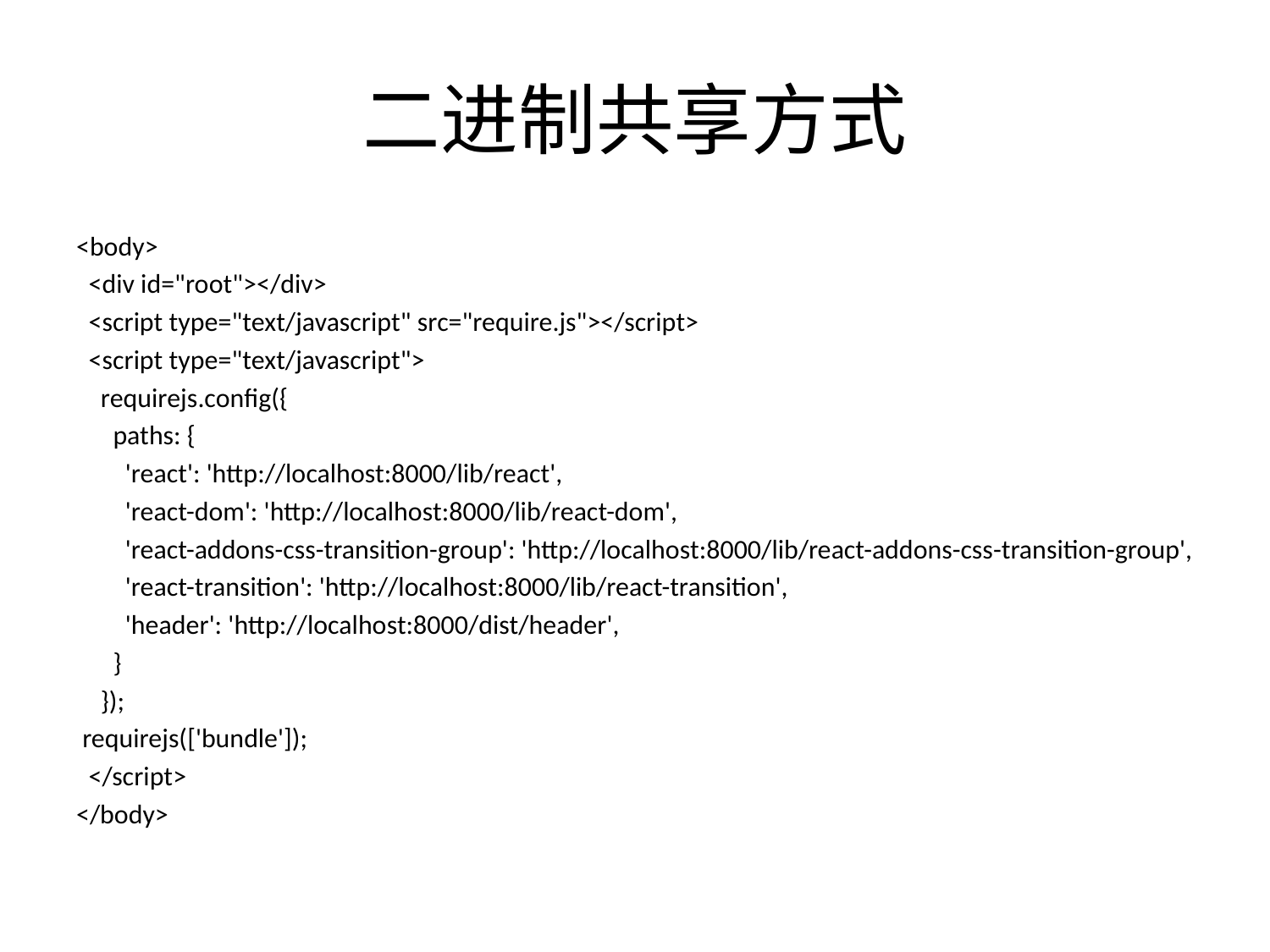

# 二进制共享方式
<body>
  <div id="root"></div>
  <script type="text/javascript" src="require.js"></script>
  <script type="text/javascript">
    requirejs.config({
      paths: {
        'react': 'http://localhost:8000/lib/react',
        'react-dom': 'http://localhost:8000/lib/react-dom',
        'react-addons-css-transition-group': 'http://localhost:8000/lib/react-addons-css-transition-group',
        'react-transition': 'http://localhost:8000/lib/react-transition',
        'header': 'http://localhost:8000/dist/header',
      }
    });
 requirejs(['bundle']);
  </script>
</body>